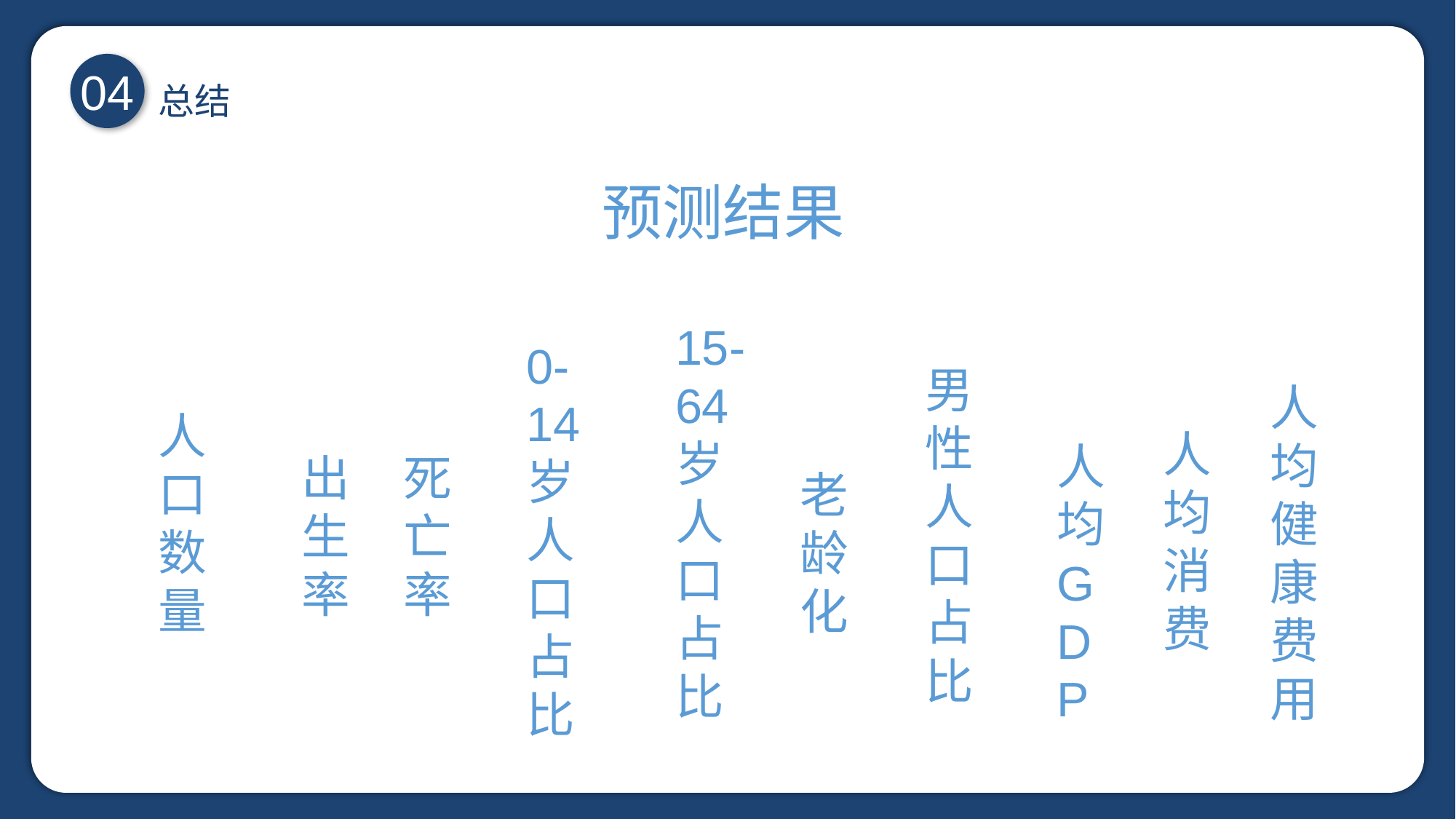

总结

04
预测结果
15-64岁人口占比
0-14岁人口占比
男性人口占比
人均健康费用

人口数量
人均消费
人均GDP
出生率
死亡率

老龄化